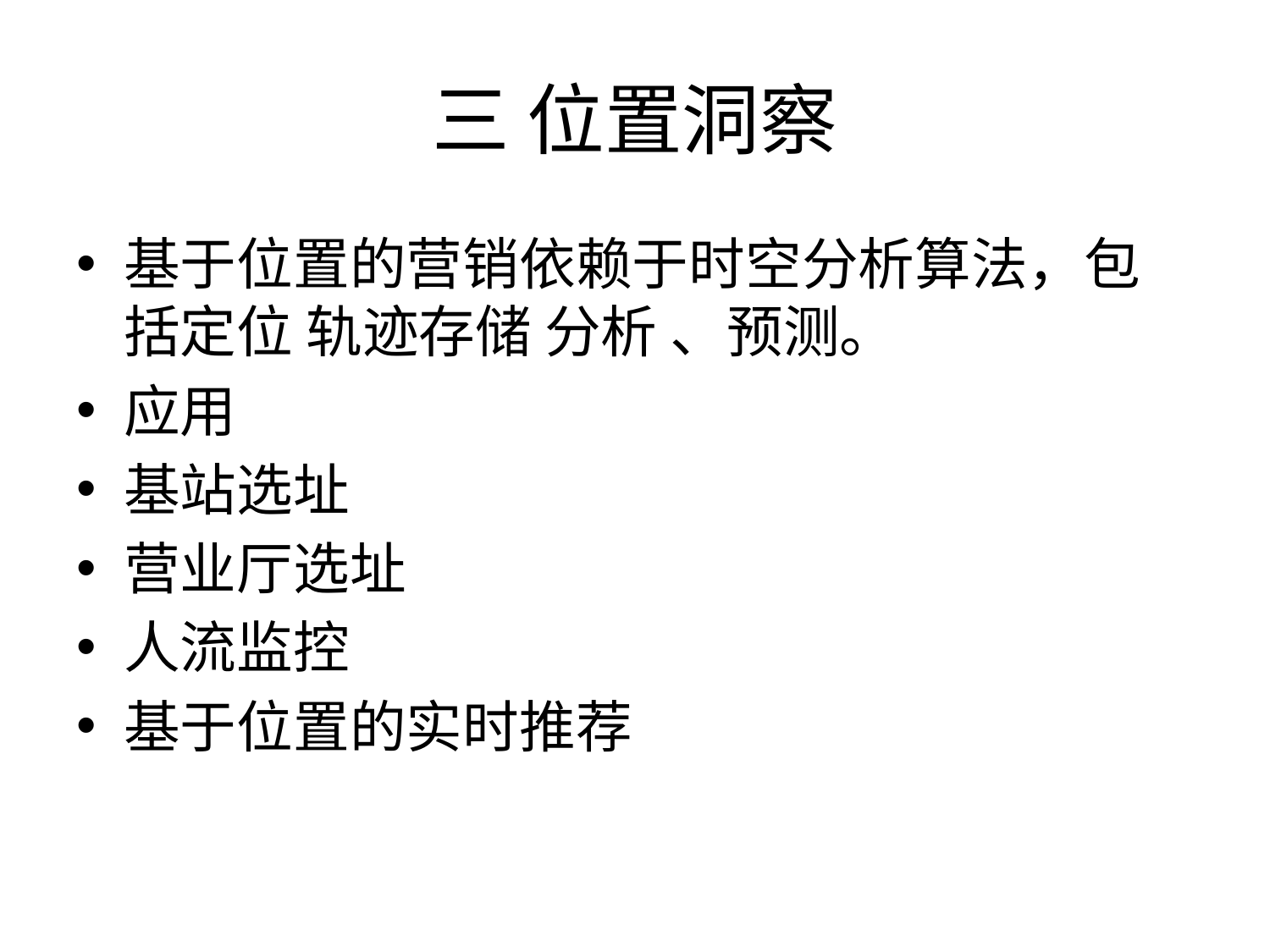

# 三 位置洞察
基于位置的营销依赖于时空分析算法，包括定位 轨迹存储 分析 、预测。
应用
基站选址
营业厅选址
人流监控
基于位置的实时推荐